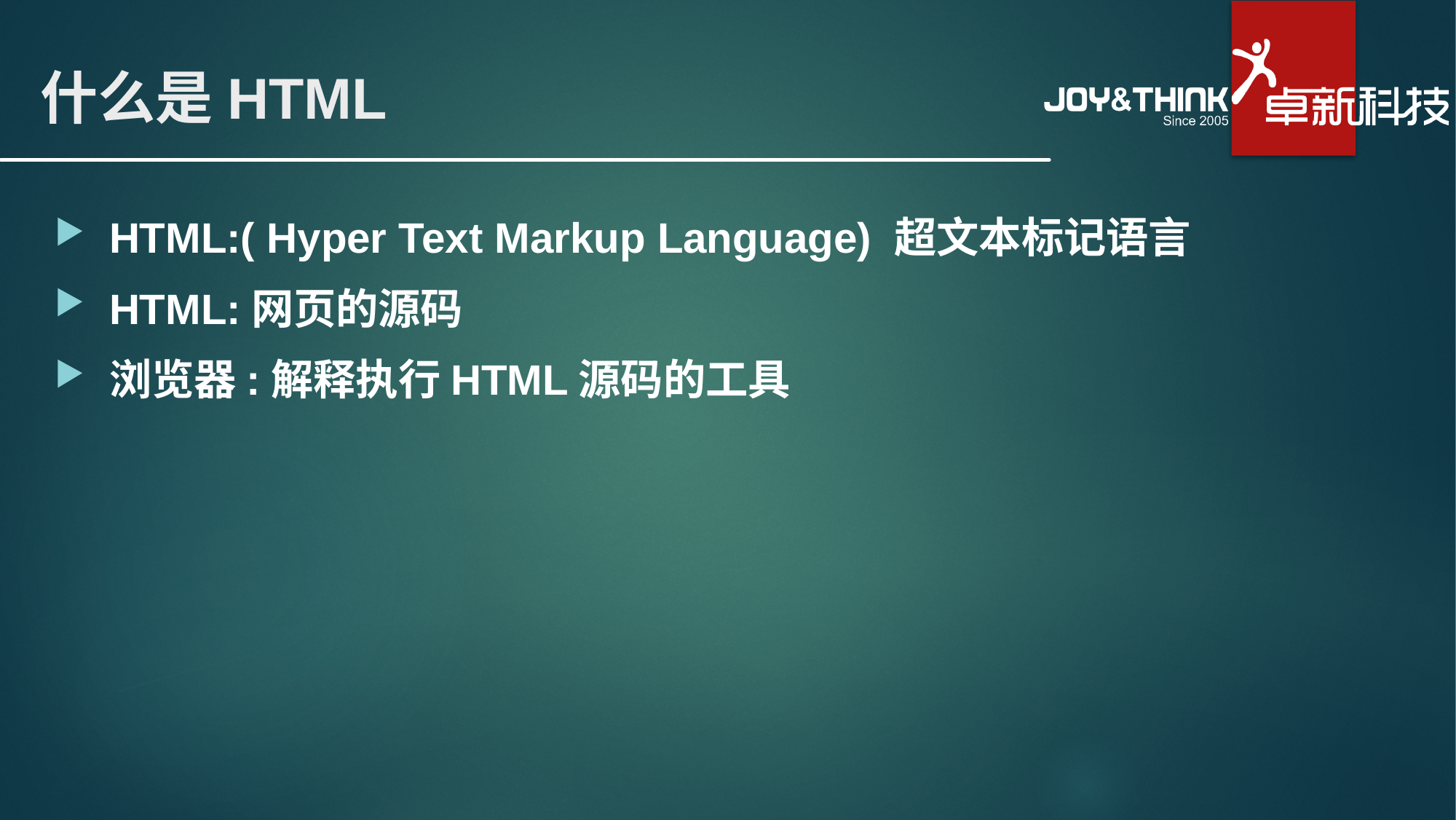

# 什么是HTML
HTML:( Hyper Text Markup Language) 超文本标记语言
HTML:网页的源码
浏览器:解释执行HTML源码的工具